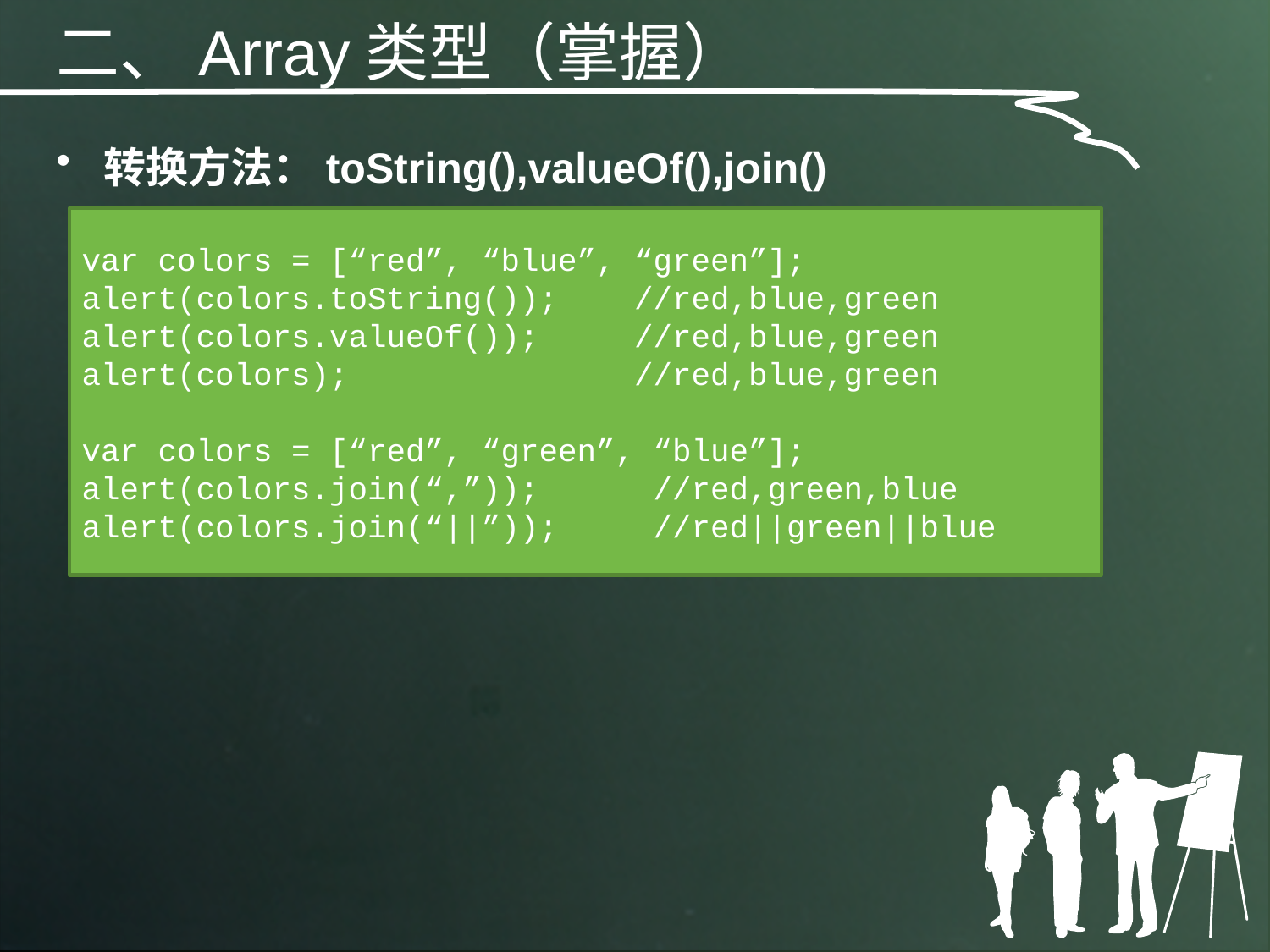

二、Array类型（掌握）

转换方法：toString(),valueOf(),join()
var colors = [“red”, “blue”, “green”];
alert(colors.toString());    //red,blue,green
alert(colors.valueOf());     //red,blue,green
alert(colors);               //red,blue,green

var colors = [“red”, “green”, “blue”];
alert(colors.join(“,”));      //red,green,blue
alert(colors.join(“||”));     //red||green||blue